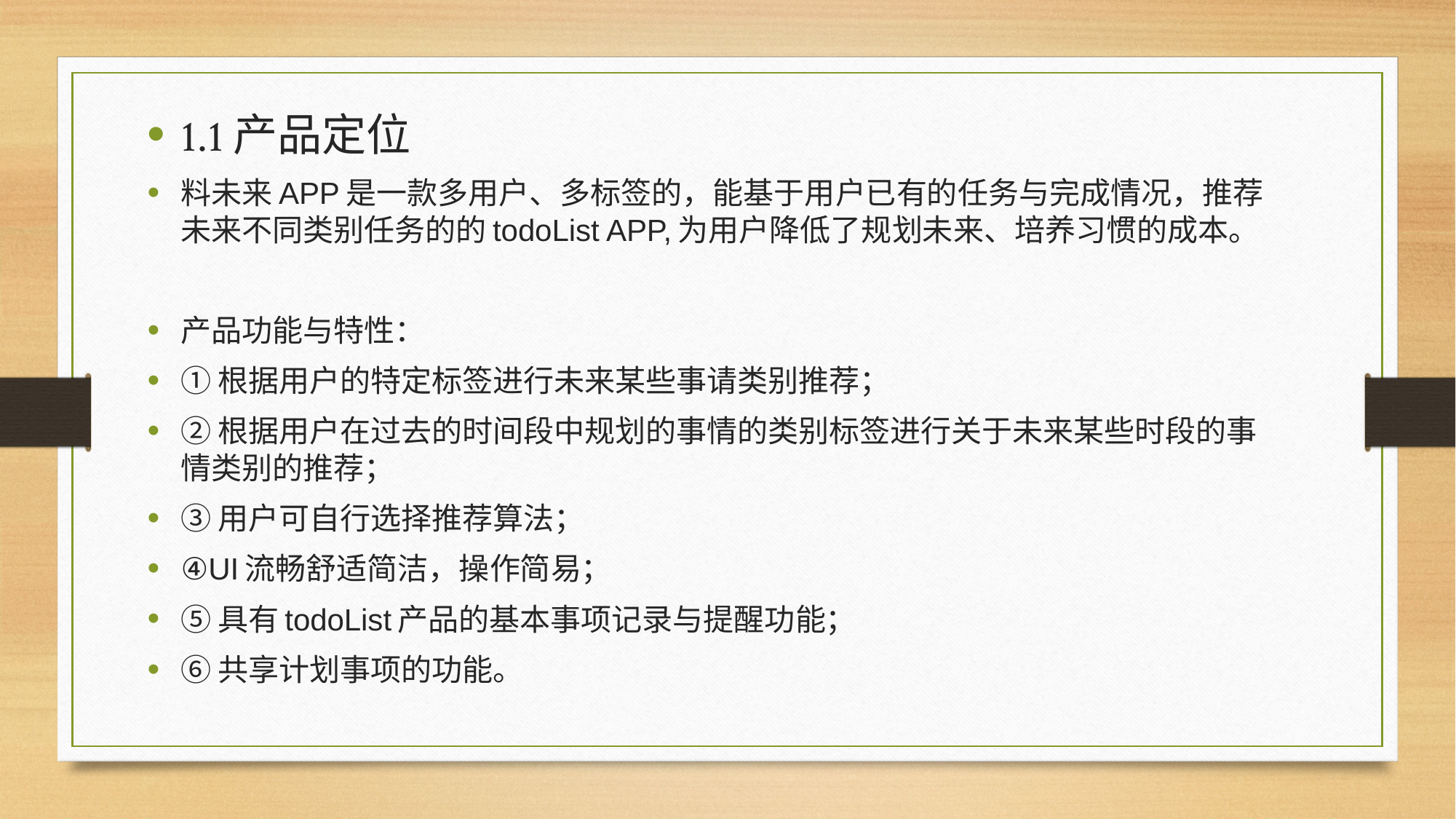

1.1产品定位
料未来APP是一款多用户、多标签的，能基于用户已有的任务与完成情况，推荐未来不同类别任务的的todoList APP,为用户降低了规划未来、培养习惯的成本。

产品功能与特性：
①根据用户的特定标签进行未来某些事请类别推荐；
②根据用户在过去的时间段中规划的事情的类别标签进行关于未来某些时段的事情类别的推荐；
③用户可自行选择推荐算法；
④UI流畅舒适简洁，操作简易；
⑤具有todoList产品的基本事项记录与提醒功能；
⑥共享计划事项的功能。